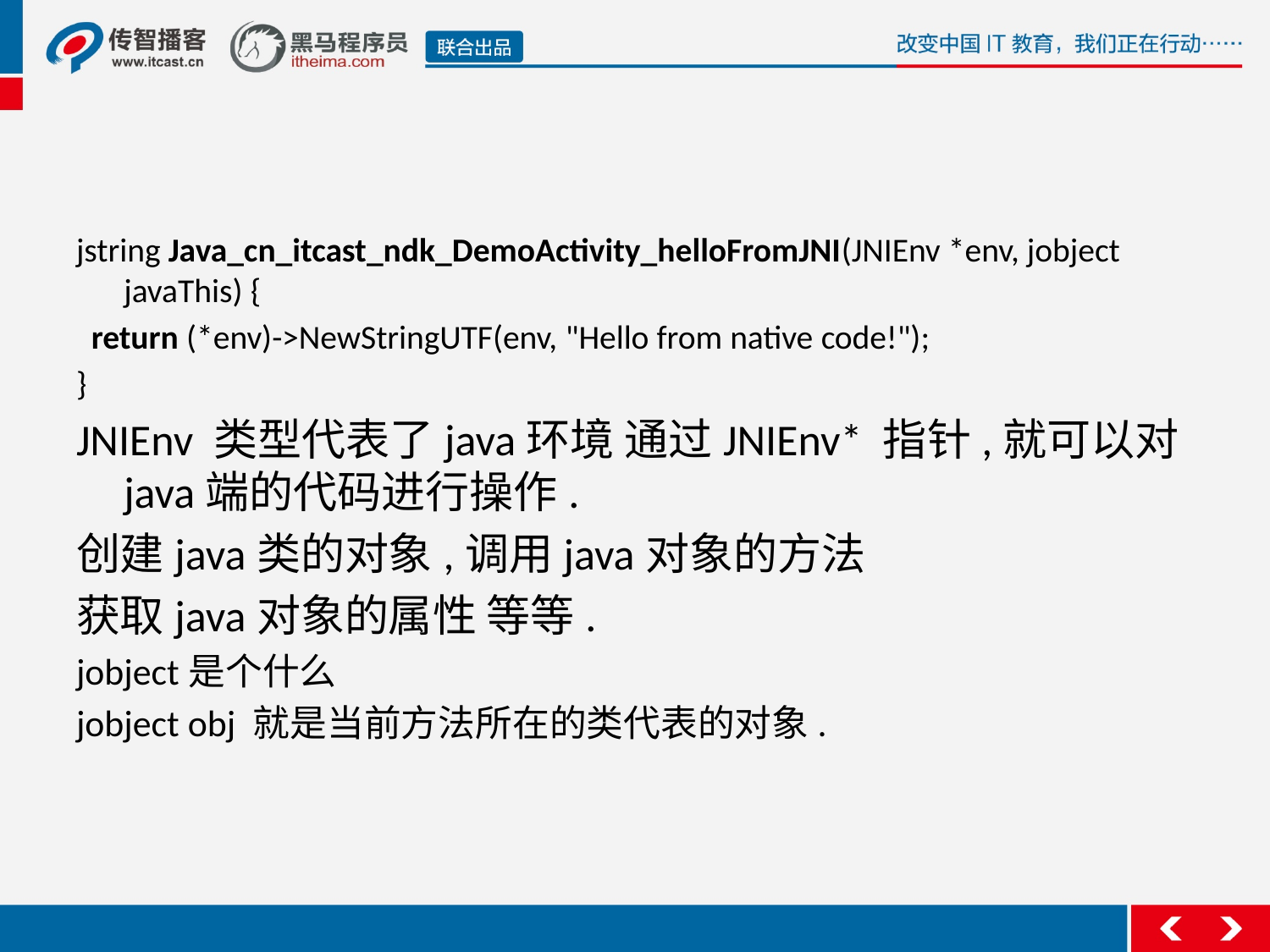

jstring Java_cn_itcast_ndk_DemoActivity_helloFromJNI(JNIEnv *env, jobject javaThis) {
  return (*env)->NewStringUTF(env, "Hello from native code!");
}
JNIEnv 类型代表了java环境 通过JNIEnv* 指针,就可以对java端的代码进行操作.
创建java类的对象,调用java对象的方法
获取java对象的属性 等等.
jobject是个什么
jobject obj 就是当前方法所在的类代表的对象.